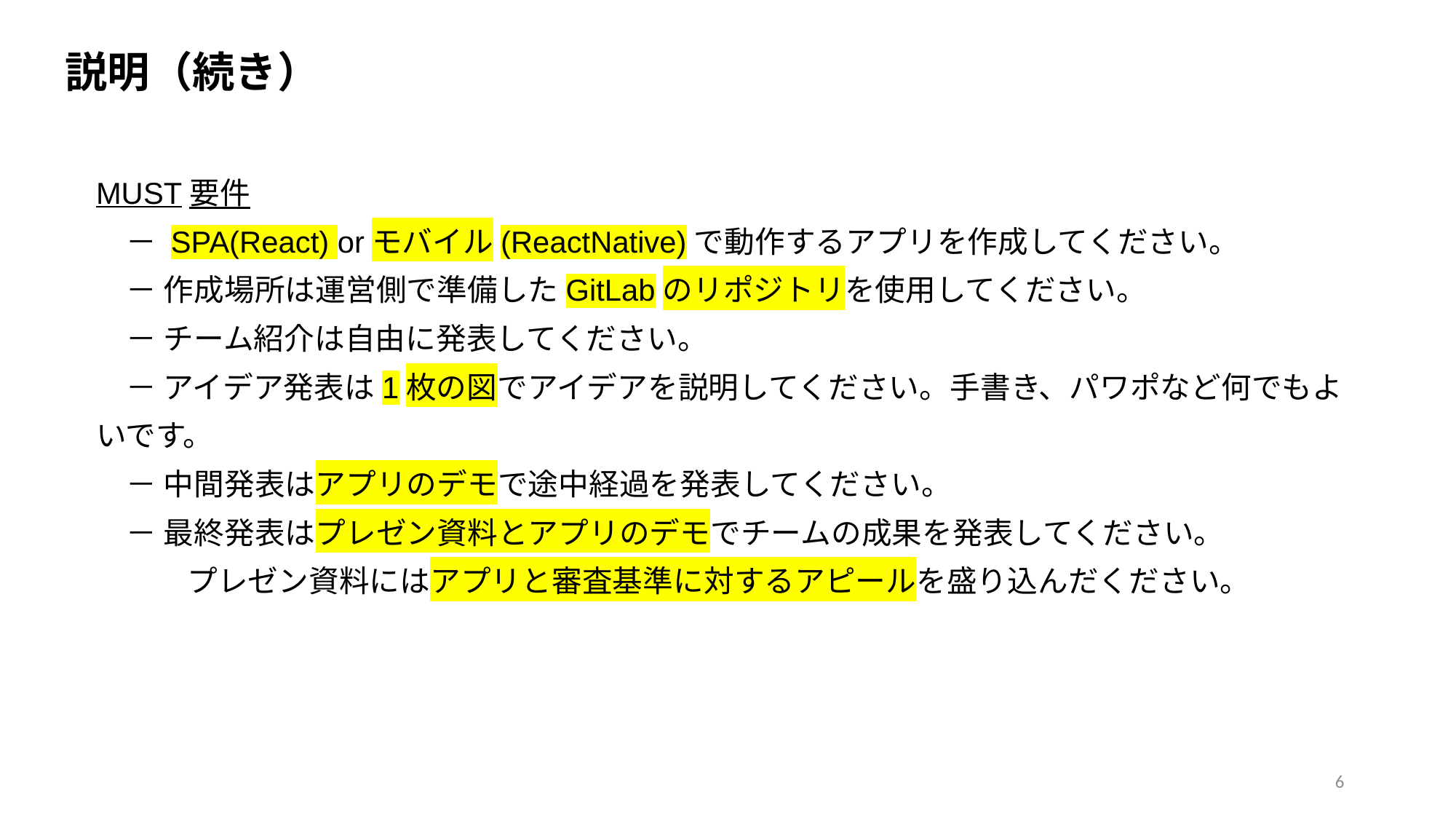

説明（続き）
MUST要件
　－ SPA(React) orモバイル(ReactNative)で動作するアプリを作成してください。
　－ 作成場所は運営側で準備したGitLabのリポジトリを使用してください。
　－ チーム紹介は自由に発表してください。
　－ アイデア発表は1枚の図でアイデアを説明してください。手書き、パワポなど何でもよいです。
　－ 中間発表はアプリのデモで途中経過を発表してください。
　－ 最終発表はプレゼン資料とアプリのデモでチームの成果を発表してください。
　　　プレゼン資料にはアプリと審査基準に対するアピールを盛り込んだください。
6